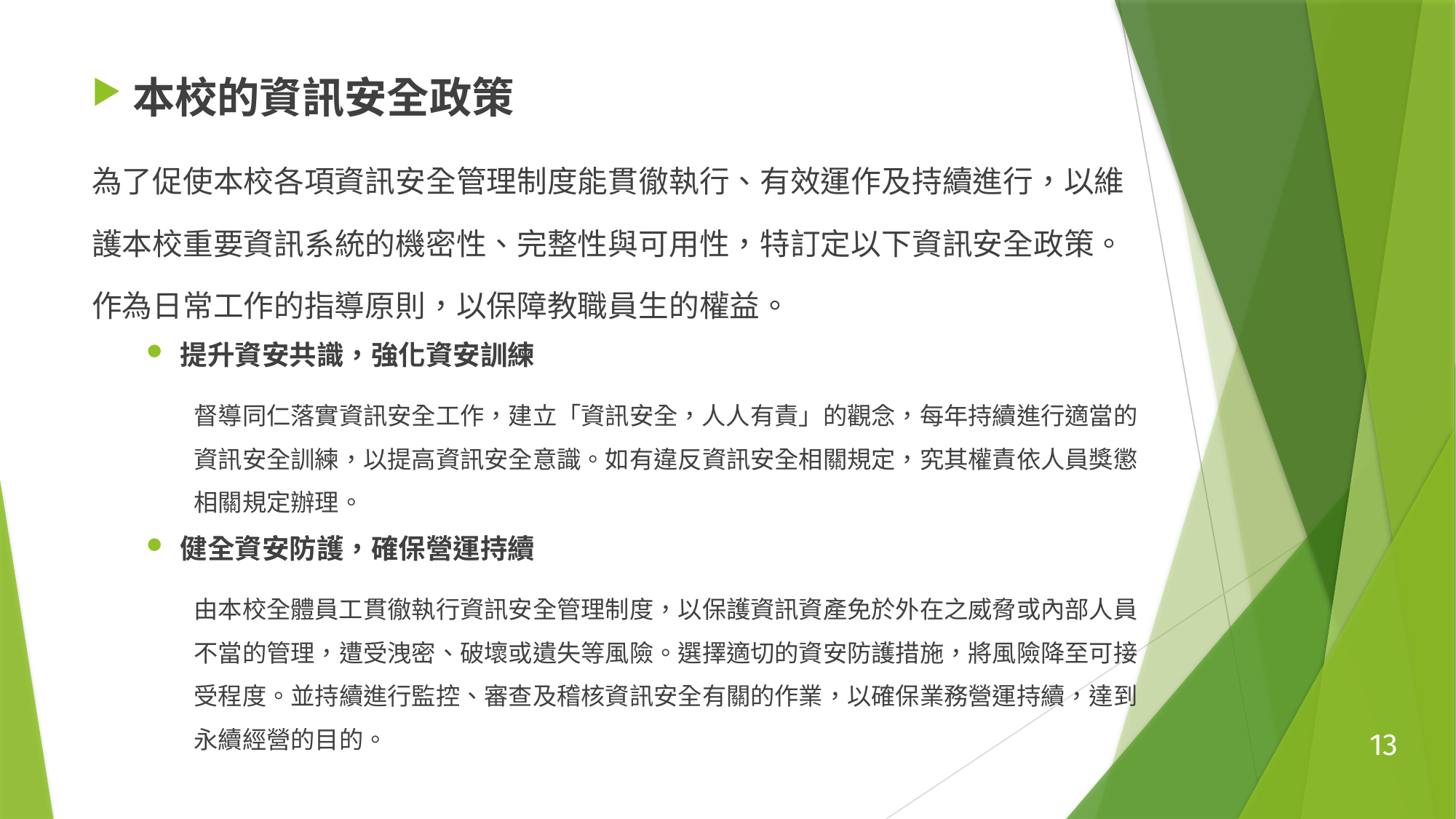

本校的資訊安全政策
為了促使本校各項資訊安全管理制度能貫徹執行、有效運作及持續進行，以維護本校重要資訊系統的機密性、完整性與可用性，特訂定以下資訊安全政策。作為日常工作的指導原則，以保障教職員生的權益。
提升資安共識，強化資安訓練
督導同仁落實資訊安全工作，建立「資訊安全，人人有責」的觀念，每年持續進行適當的資訊安全訓練，以提高資訊安全意識。如有違反資訊安全相關規定，究其權責依人員獎懲相關規定辦理。
健全資安防護，確保營運持續
由本校全體員工貫徹執行資訊安全管理制度，以保護資訊資產免於外在之威脅或內部人員不當的管理，遭受洩密、破壞或遺失等風險。選擇適切的資安防護措施，將風險降至可接受程度。並持續進行監控、審查及稽核資訊安全有關的作業，以確保業務營運持續，達到永續經營的目的。

13